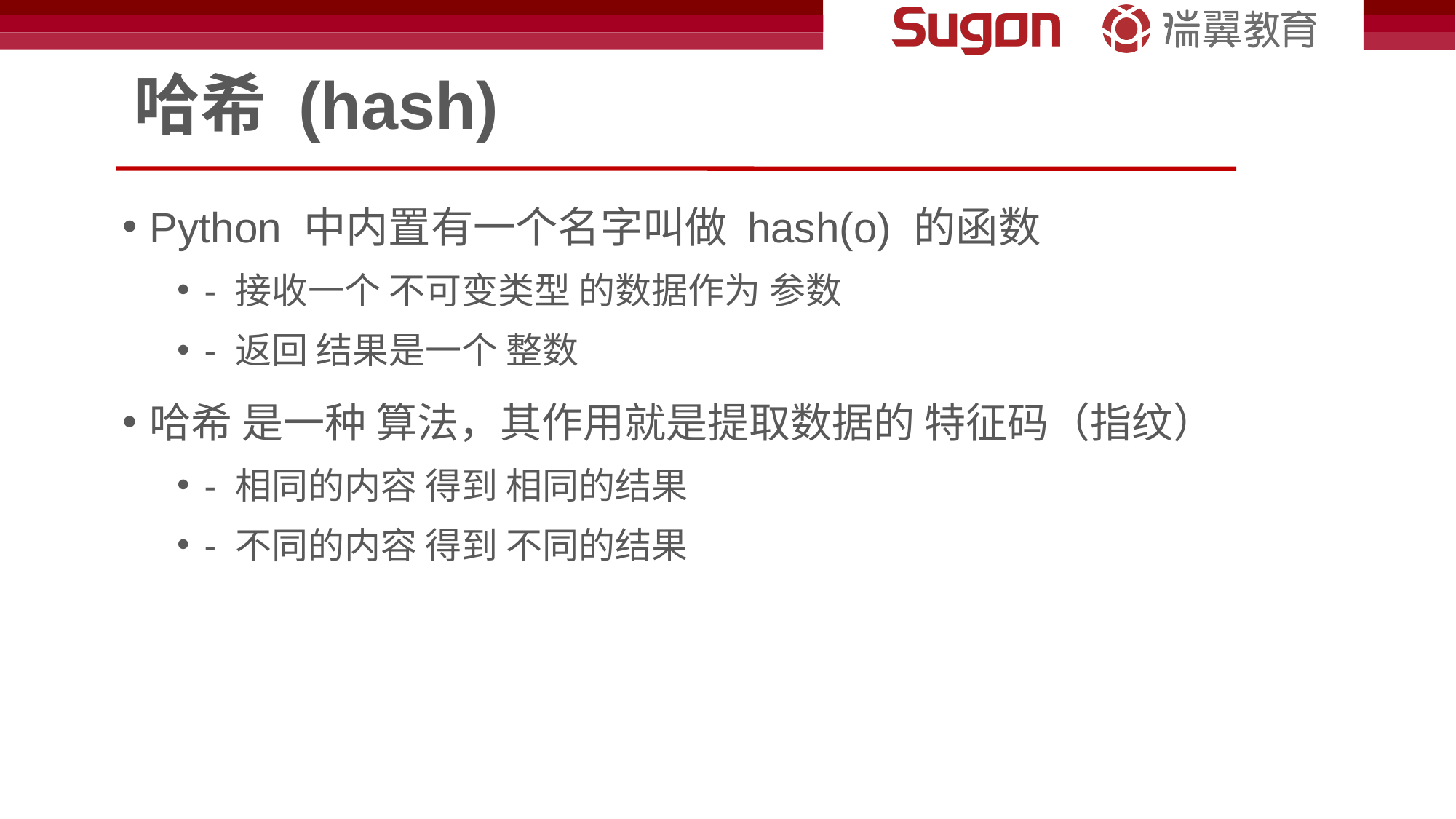

# 哈希 (hash)
Python 中内置有一个名字叫做 hash(o) 的函数
- 接收一个 不可变类型 的数据作为 参数
- 返回 结果是一个 整数
哈希 是一种 算法，其作用就是提取数据的 特征码（指纹）
- 相同的内容 得到 相同的结果
- 不同的内容 得到 不同的结果